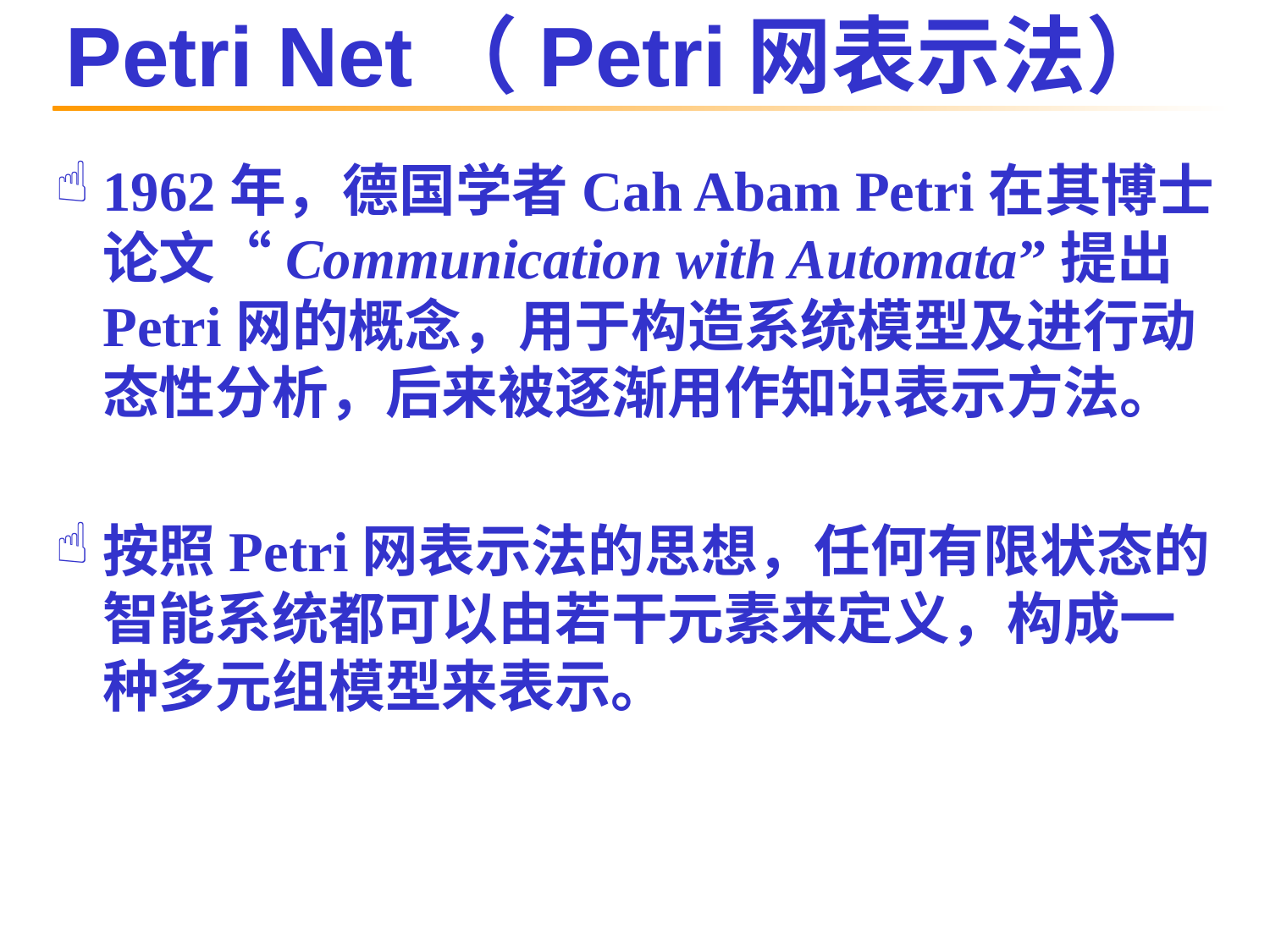

# Petri Net（Petri网表示法）
1962年，德国学者Cah Abam Petri在其博士论文“Communication with Automata”提出Petri网的概念，用于构造系统模型及进行动态性分析，后来被逐渐用作知识表示方法。

按照Petri网表示法的思想，任何有限状态的智能系统都可以由若干元素来定义，构成一种多元组模型来表示。